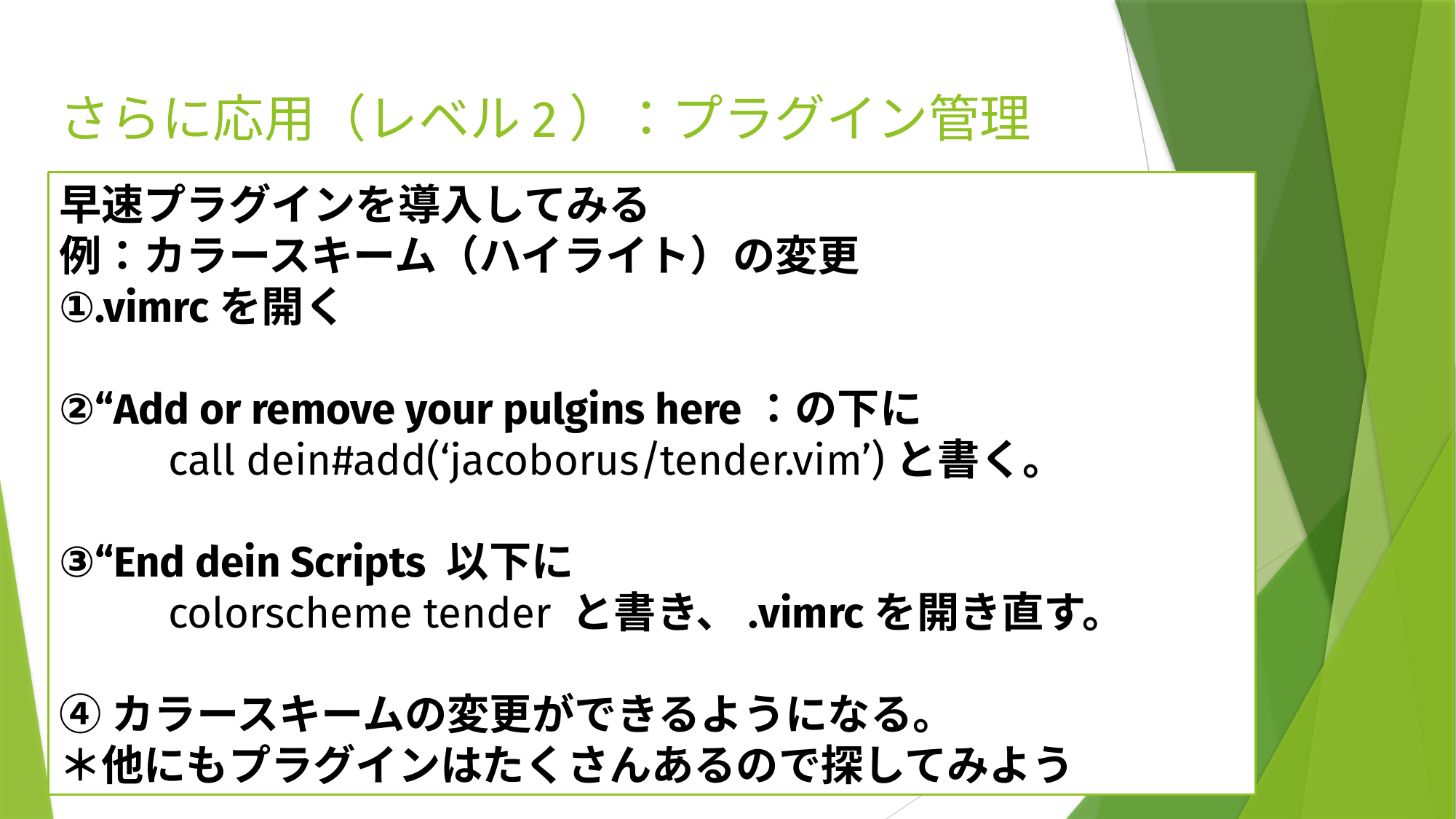

# さらに応用（レベル2）：プラグイン管理
早速プラグインを導入してみる
例：カラースキーム（ハイライト）の変更
①.vimrcを開く

②“Add or remove your pulgins here：の下に
	call dein#add(‘jacoborus/tender.vim’)と書く。

③“End dein Scripts 以下に
	colorscheme tender と書き、.vimrcを開き直す。

④カラースキームの変更ができるようになる。
＊他にもプラグインはたくさんあるので探してみよう